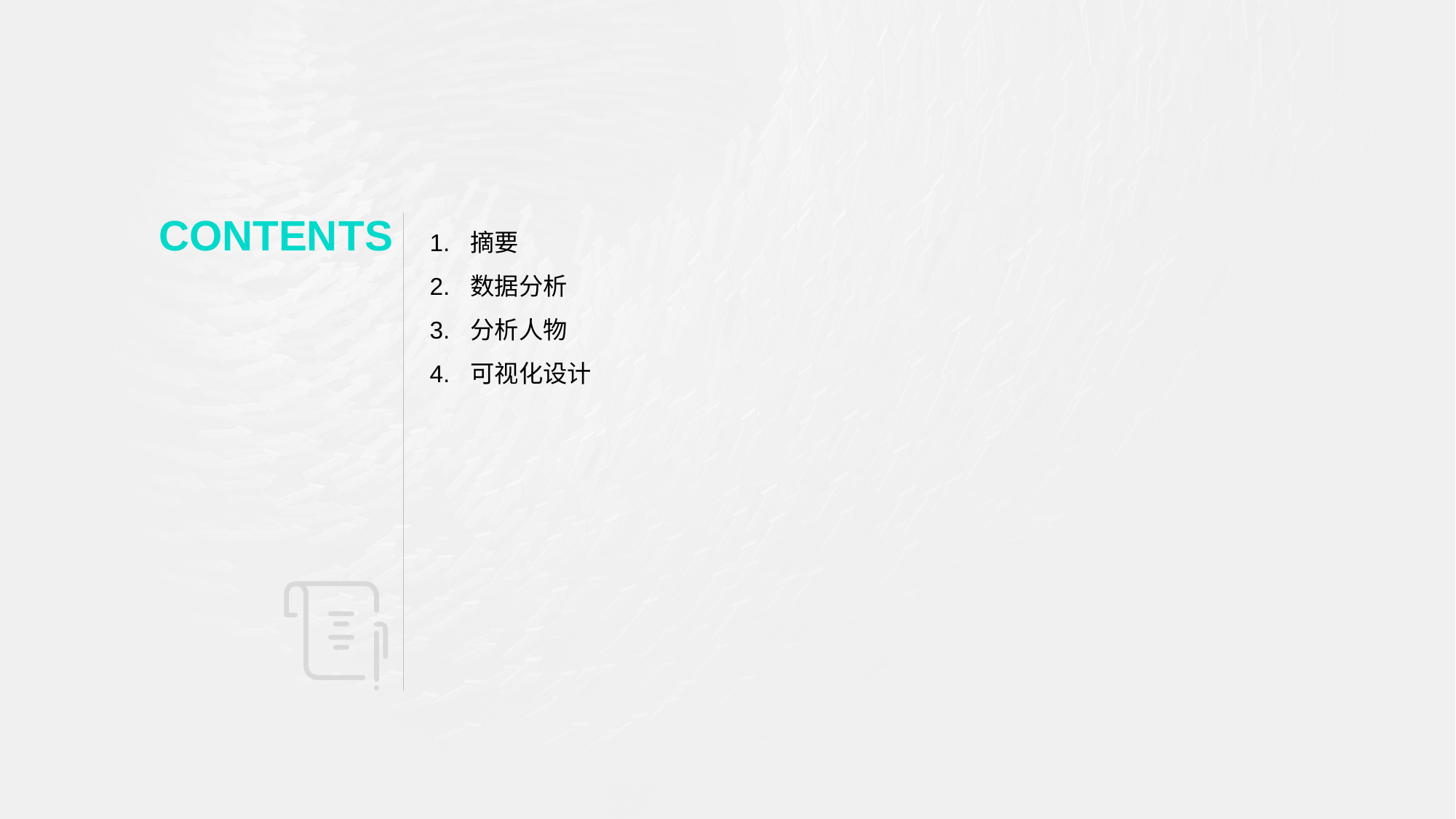

CON TEN  TS
摘要
数据分析
分析人物
可视化设计